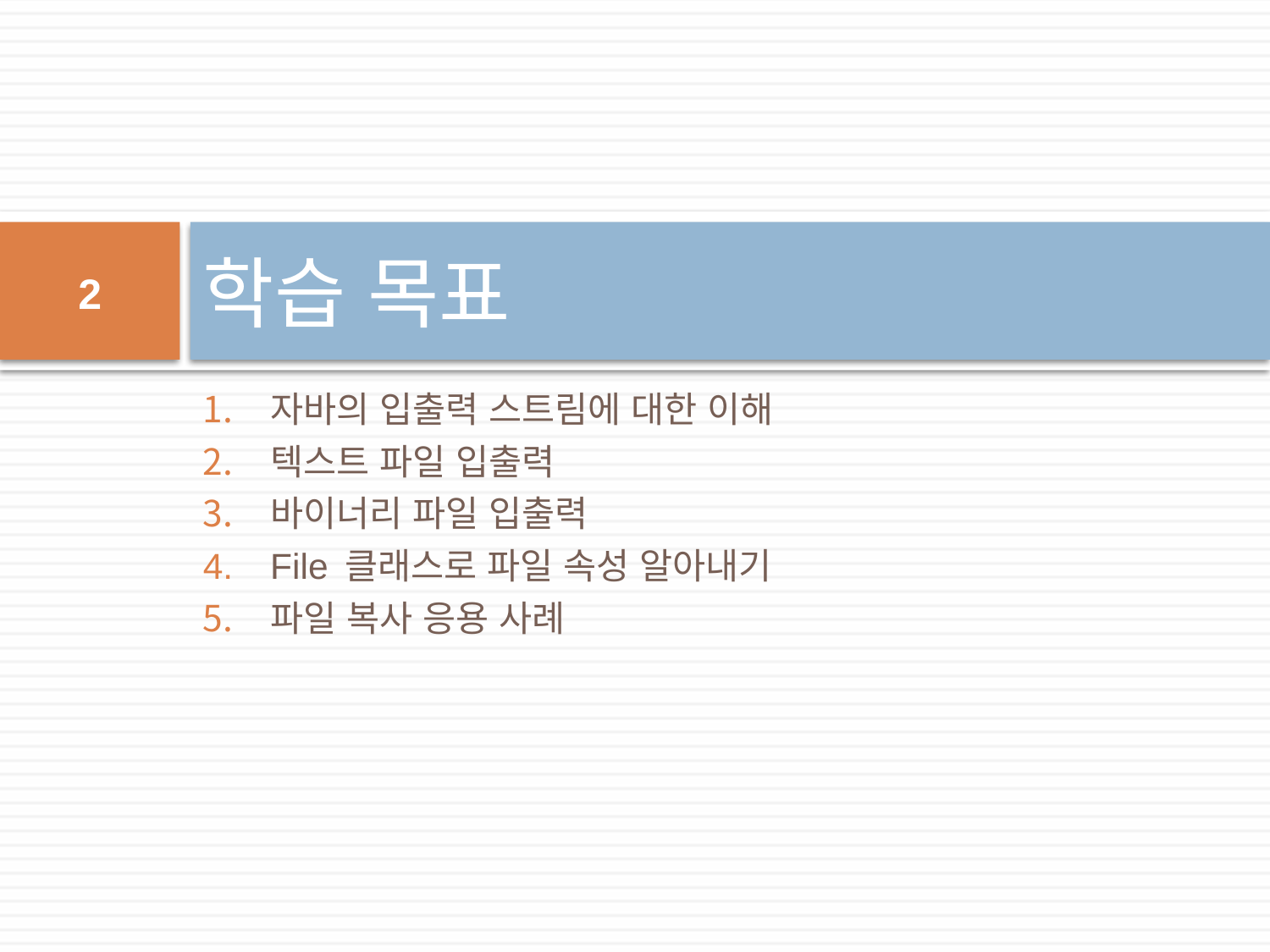

# 학습 목표
2
자바의 입출력 스트림에 대한 이해
텍스트 파일 입출력
바이너리 파일 입출력
File 클래스로 파일 속성 알아내기
파일 복사 응용 사례